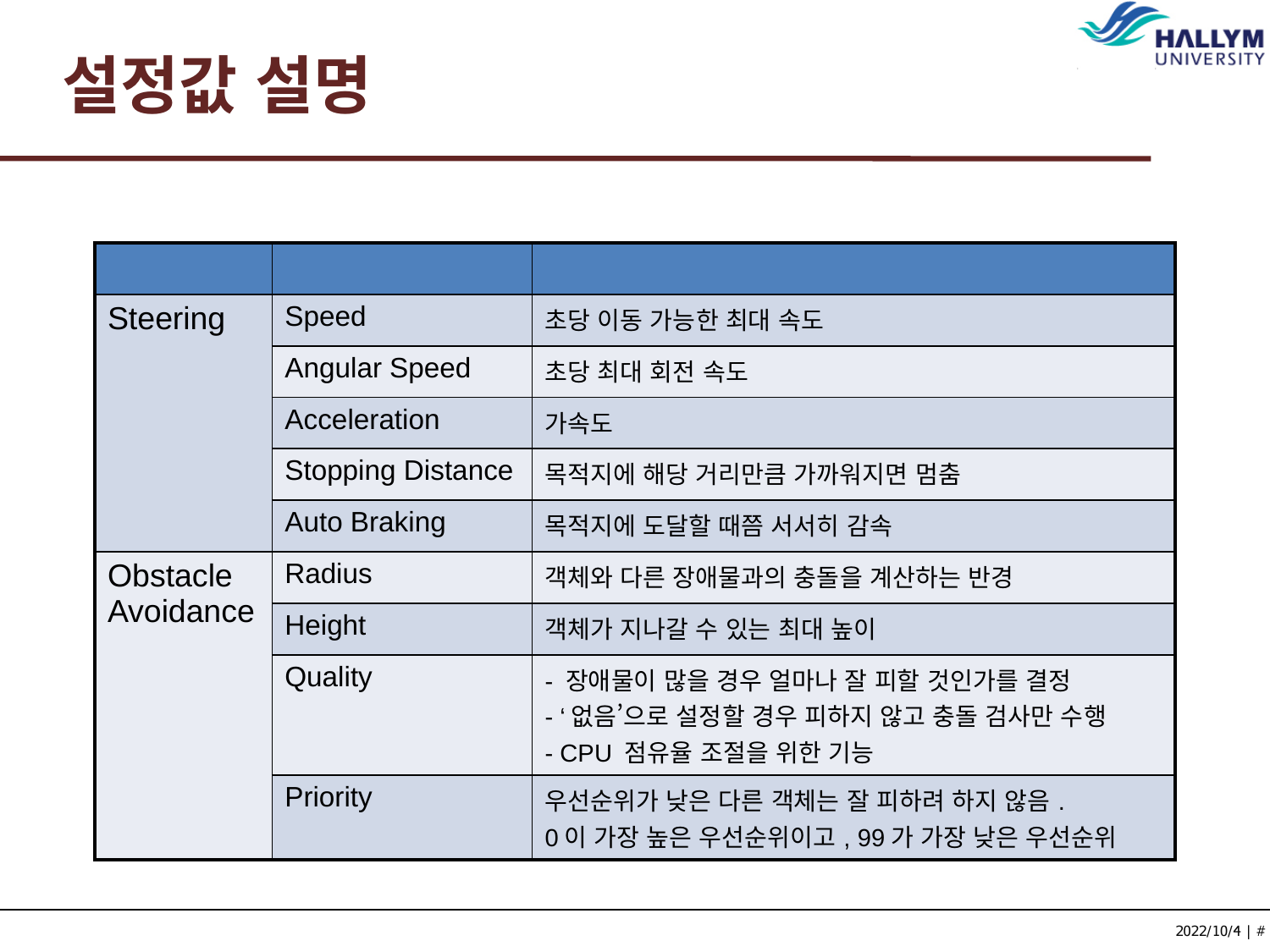

# 설정값 설명

|  |  |  |
| --- | --- | --- |
| Steering | Speed | 초당 이동 가능한 최대 속도 |
|  | Angular Speed | 초당 최대 회전 속도 |
|  | Acceleration | 가속도 |
|  | Stopping Distance | 목적지에 해당 거리만큼 가까워지면 멈춤 |
|  | Auto Braking | 목적지에 도달할 때쯤 서서히 감속 |
| Obstacle Avoidance | Radius | 객체와 다른 장애물과의 충돌을 계산하는 반경 |
|  | Height | 객체가 지나갈 수 있는 최대 높이 |
|  | Quality | - 장애물이 많을 경우 얼마나 잘 피할 것인가를 결정 - ‘없음’으로 설정할 경우 피하지 않고 충돌 검사만 수행 - CPU 점유율 조절을 위한 기능 |
|  | Priority | 우선순위가 낮은 다른 객체는 잘 피하려 하지 않음. 0이 가장 높은 우선순위이고, 99가 가장 낮은 우선순위 |